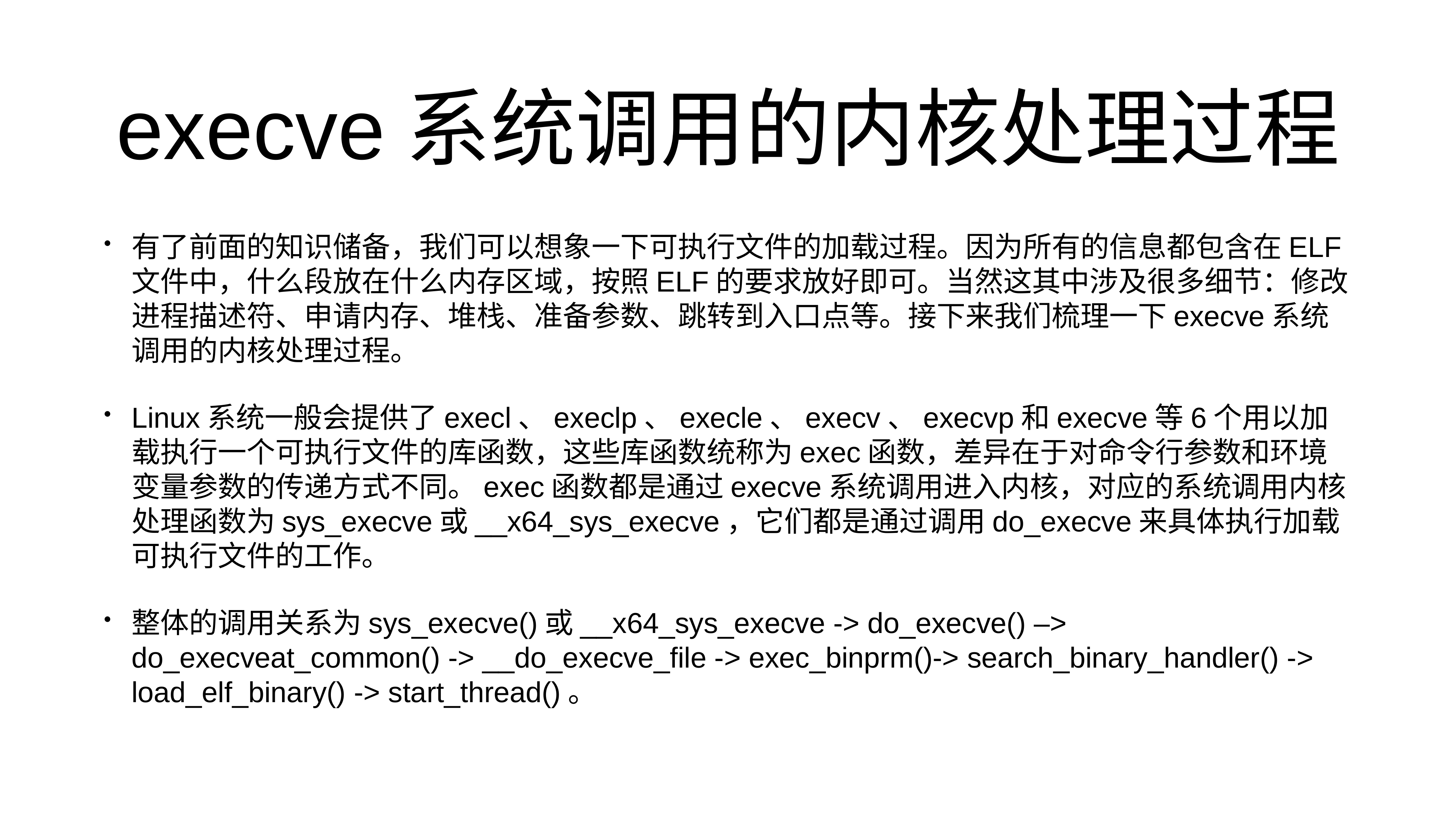

# execve系统调用的内核处理过程
有了前面的知识储备，我们可以想象一下可执行文件的加载过程。因为所有的信息都包含在ELF文件中，什么段放在什么内存区域，按照ELF的要求放好即可。当然这其中涉及很多细节：修改进程描述符、申请内存、堆栈、准备参数、跳转到入口点等。接下来我们梳理一下execve系统调用的内核处理过程。
Linux系统一般会提供了execl、execlp、execle、execv、execvp和execve等6个用以加载执行一个可执行文件的库函数，这些库函数统称为exec函数，差异在于对命令行参数和环境变量参数的传递方式不同。exec函数都是通过execve系统调用进入内核，对应的系统调用内核处理函数为sys_execve或__x64_sys_execve，它们都是通过调用do_execve来具体执行加载可执行文件的工作。
整体的调用关系为sys_execve()或__x64_sys_execve -> do_execve() –> do_execveat_common() -> __do_execve_file -> exec_binprm()-> search_binary_handler() -> load_elf_binary() -> start_thread()。